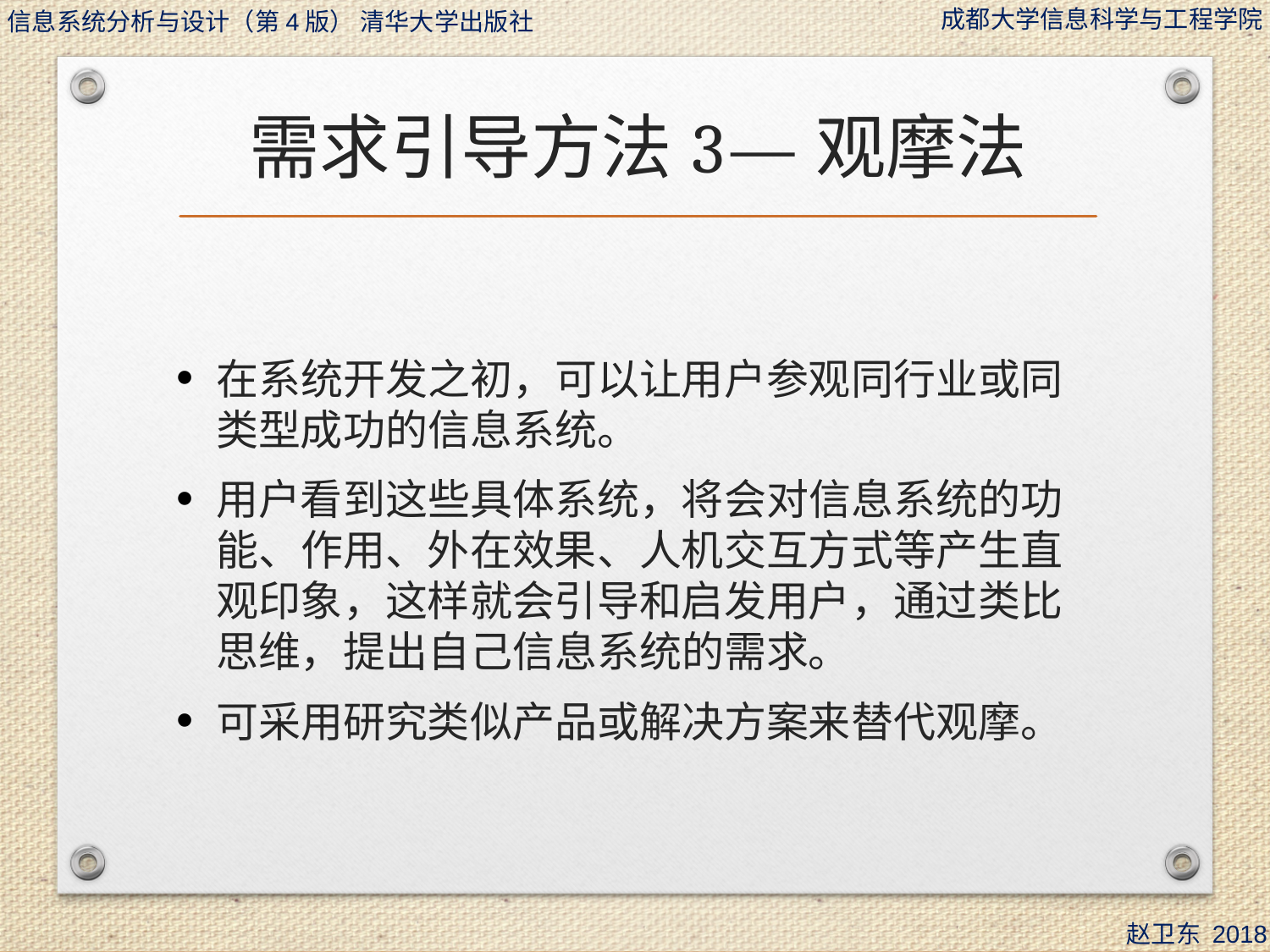

# 需求引导方法3—观摩法
在系统开发之初，可以让用户参观同行业或同类型成功的信息系统。
用户看到这些具体系统，将会对信息系统的功能、作用、外在效果、人机交互方式等产生直观印象，这样就会引导和启发用户，通过类比思维，提出自己信息系统的需求。
可采用研究类似产品或解决方案来替代观摩。